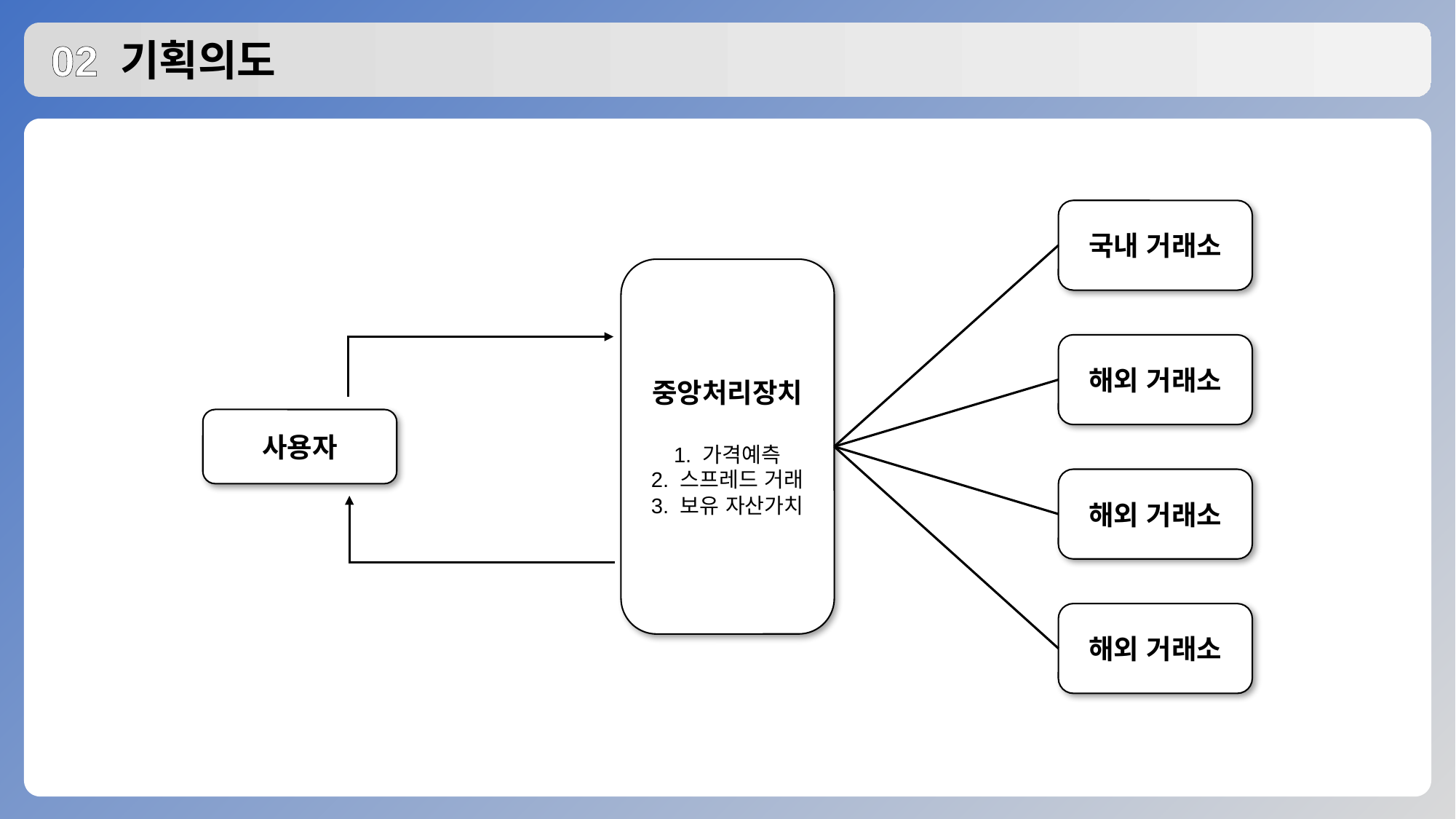

# 02 기획의도
국내 거래소
중앙처리장치

1. 가격예측
2. 스프레드 거래
3. 보유 자산가치
해외 거래소
사용자
해외 거래소
해외 거래소